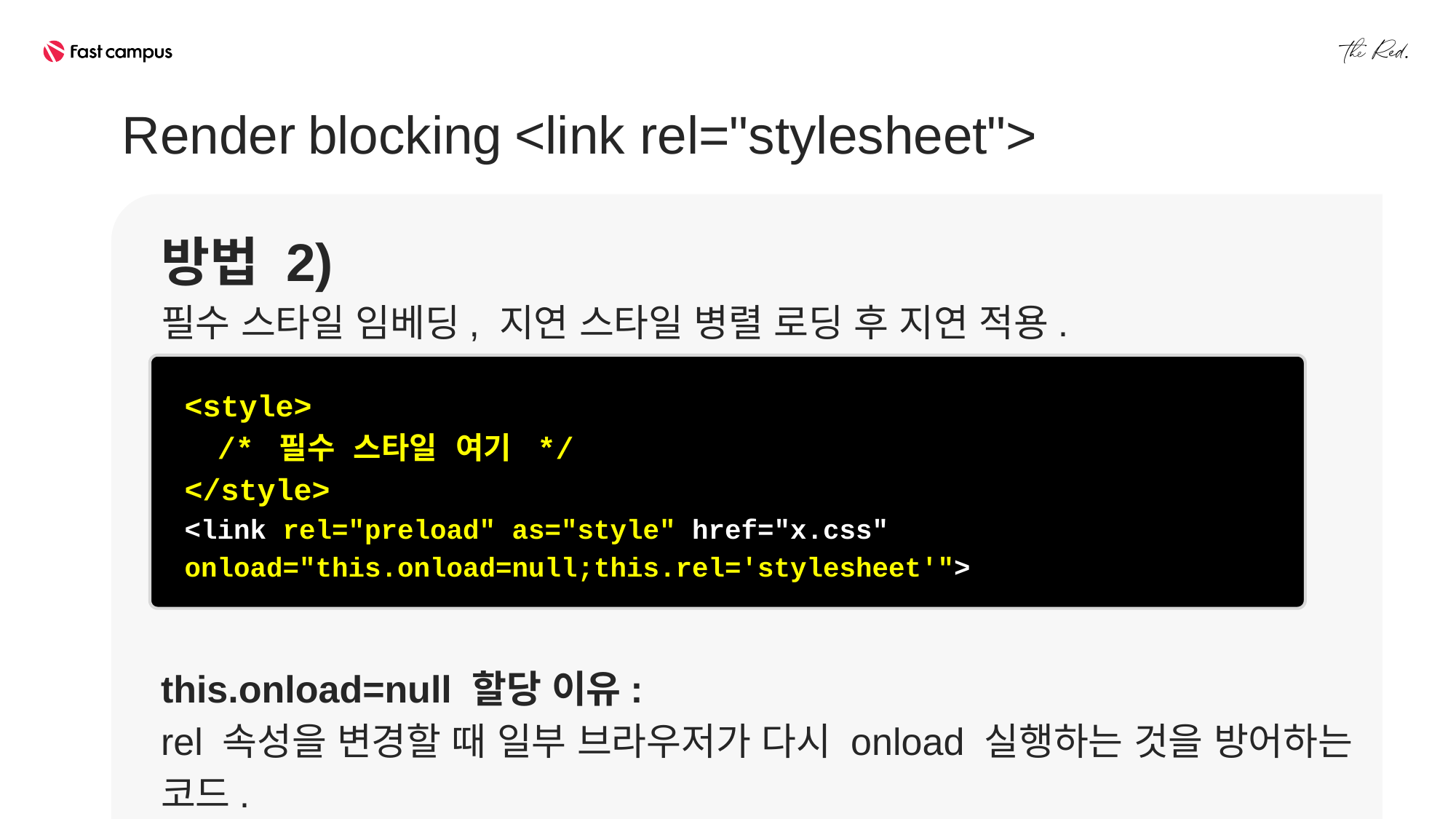

Render blocking <link rel="stylesheet">
방법 2)
필수 스타일 임베딩, 지연 스타일 병렬 로딩 후 지연 적용.

this.onload=null 할당 이유:
rel 속성을 변경할 때 일부 브라우저가 다시 onload 실행하는 것을 방어하는 코드.

<style>
/* 필수 스타일 여기 */
</style>
<link rel="preload" as="style" href="x.css" onload="this.onload=null;this.rel='stylesheet'">